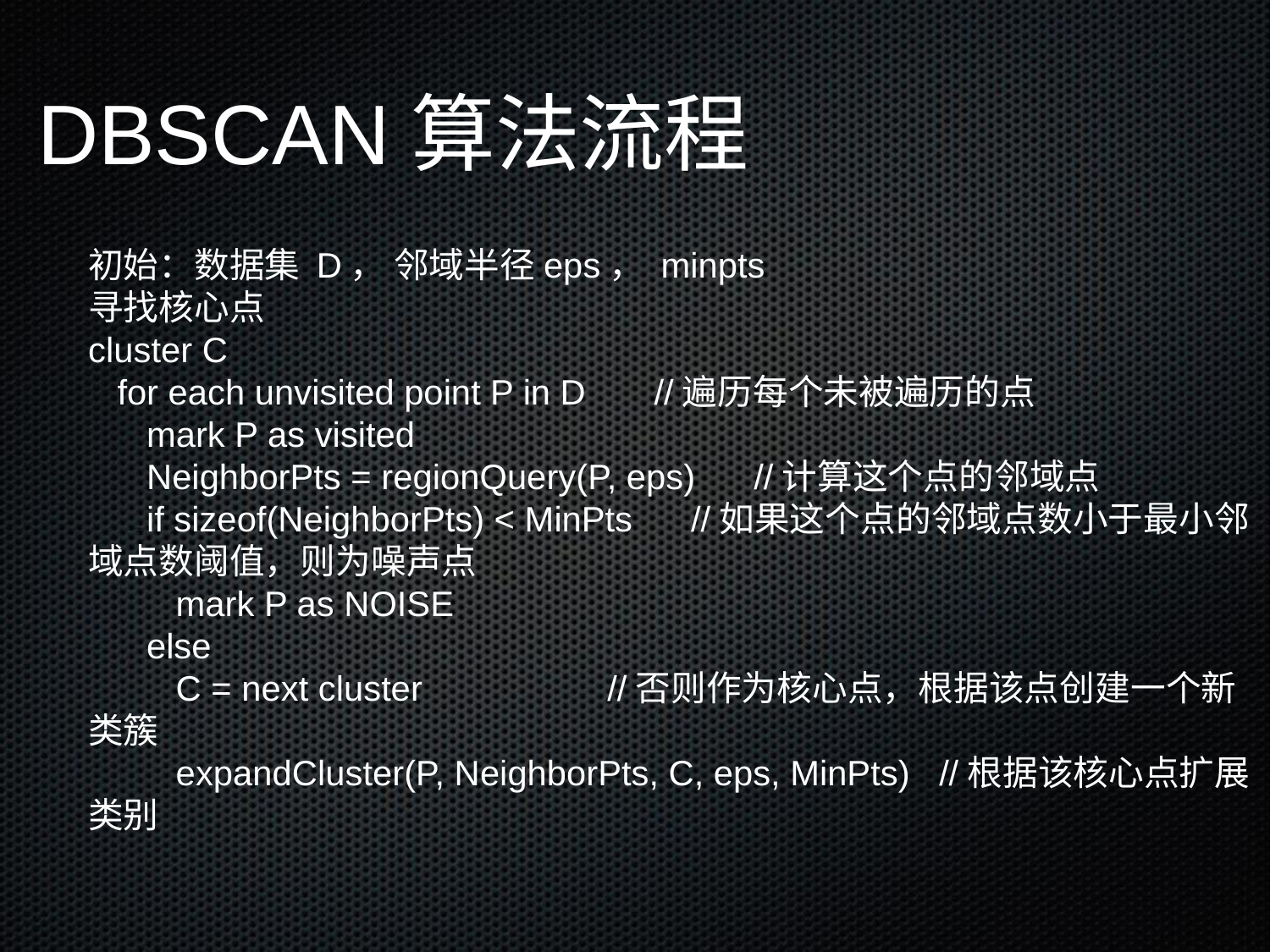

DBSCAN算法流程
初始：数据集 D， 邻域半径eps， minpts
寻找核心点
cluster C
   for each unvisited point P in D       //遍历每个未被遍历的点
      mark P as visited
      NeighborPts = regionQuery(P, eps)      //计算这个点的邻域点
      if sizeof(NeighborPts) < MinPts      //如果这个点的邻域点数小于最小邻域点数阈值，则为噪声点
         mark P as NOISE
      else
         C = next cluster                   //否则作为核心点，根据该点创建一个新类簇
         expandCluster(P, NeighborPts, C, eps, MinPts)   //根据该核心点扩展类别